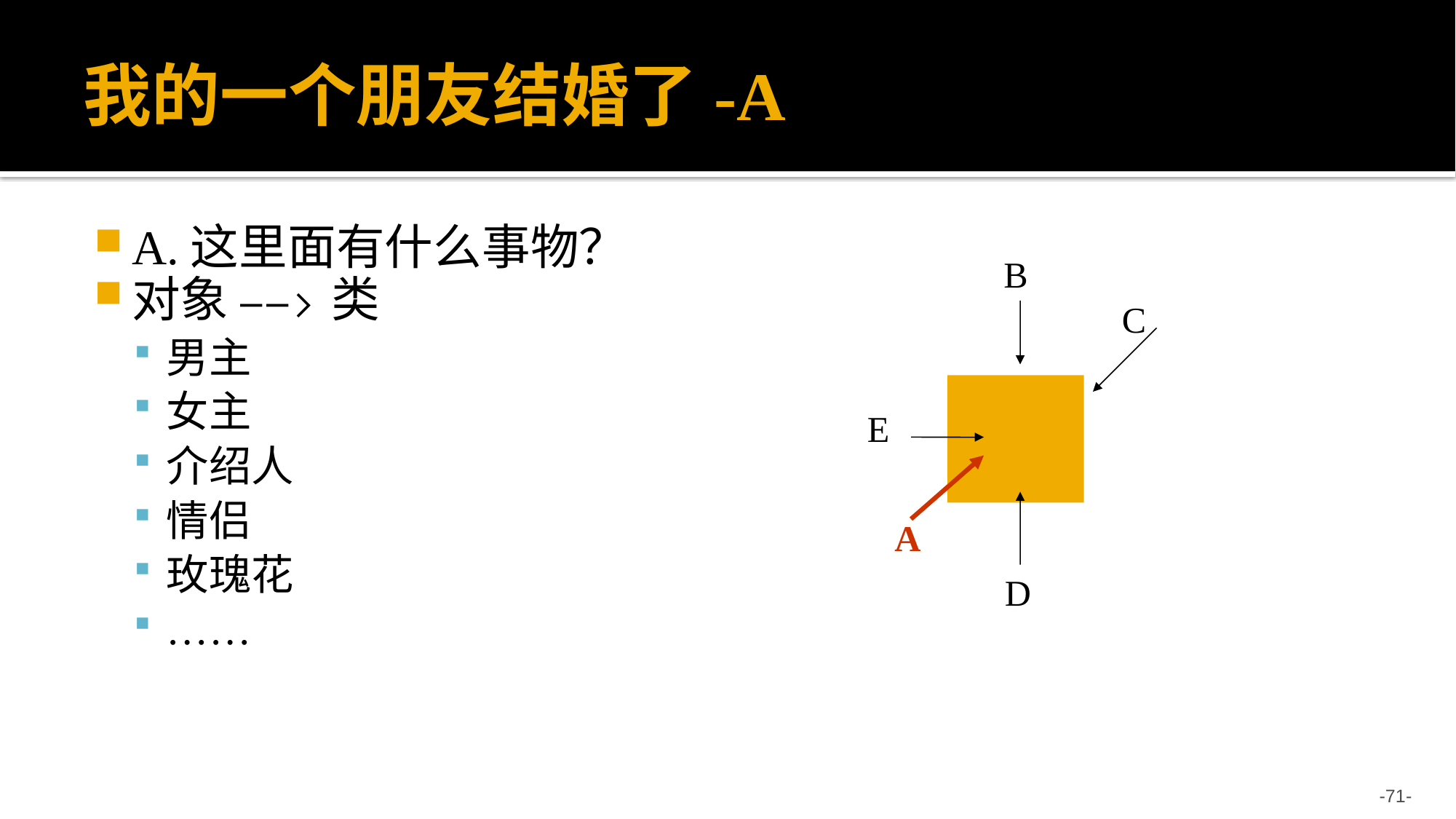

# 我的一个朋友结婚了-A
A.这里面有什么事物？
对象-->类
男主
女主
介绍人
情侣
玫瑰花
……
B

C

E

D
A
-71-